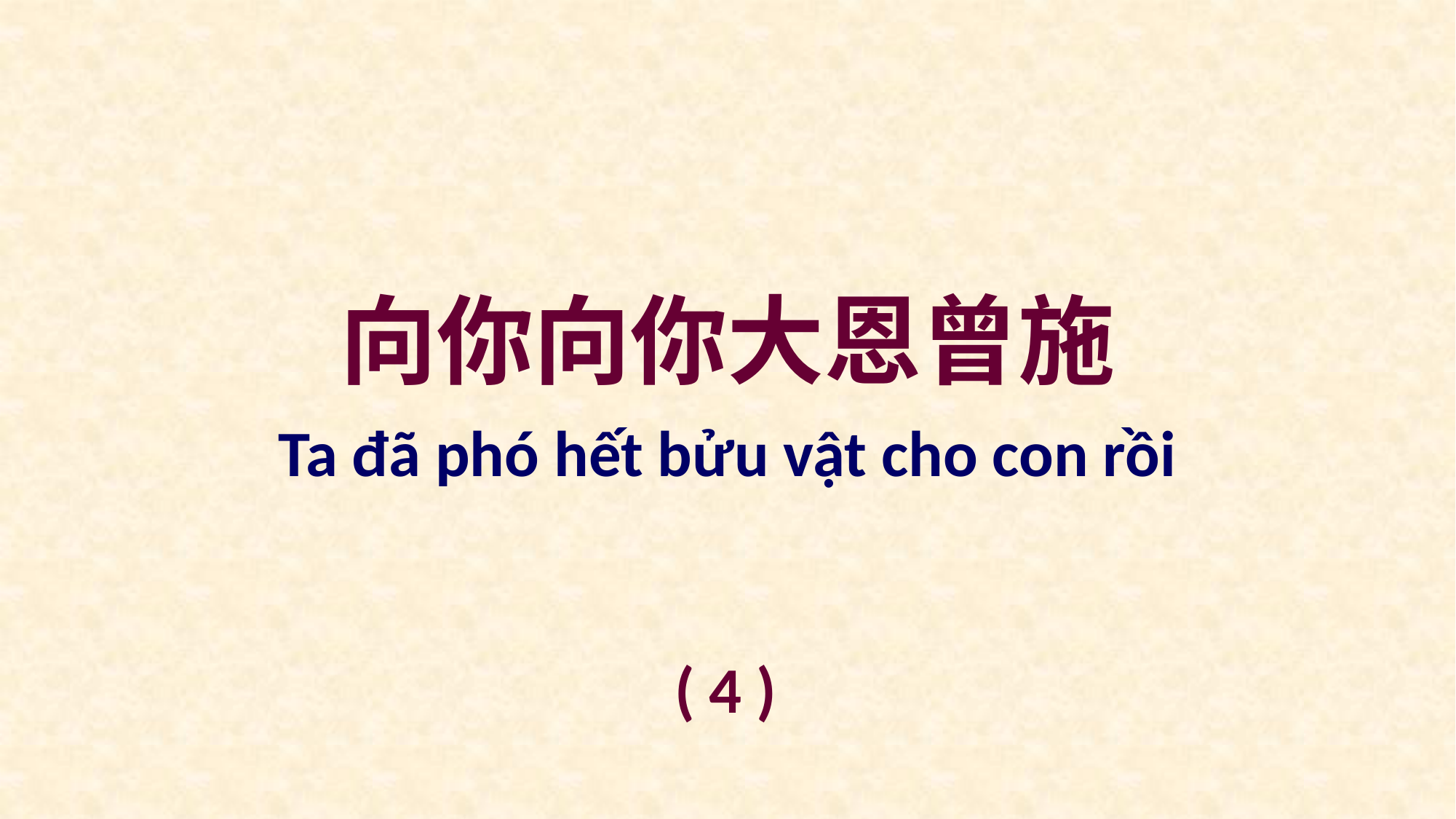

向你向你大恩曾施
Ta đã phó hết bửu vật cho con rồi
( 4 )